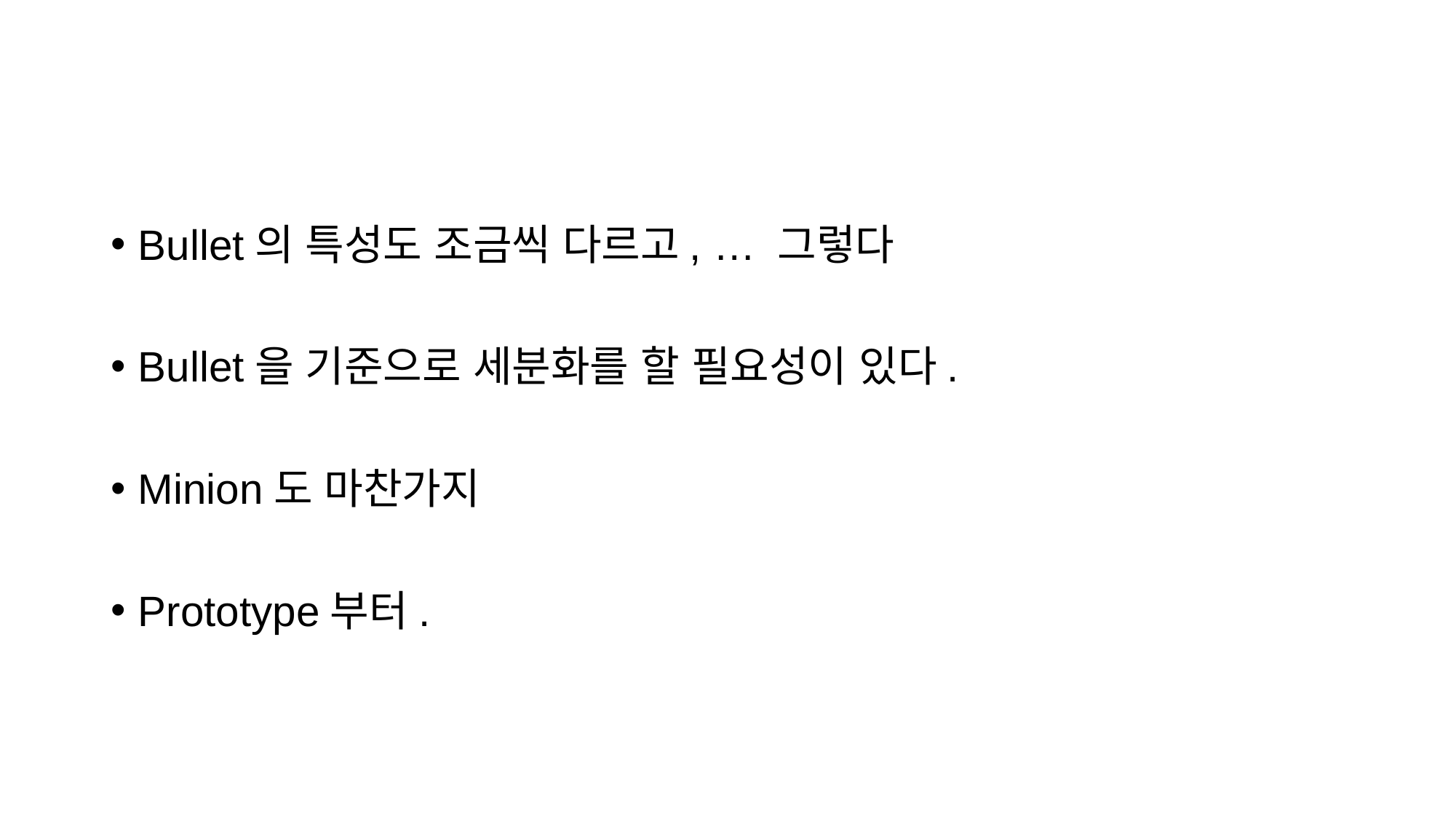

Bullet의 특성도 조금씩 다르고, … 그렇다

Bullet을 기준으로 세분화를 할 필요성이 있다.

Minion도 마찬가지

Prototype부터.